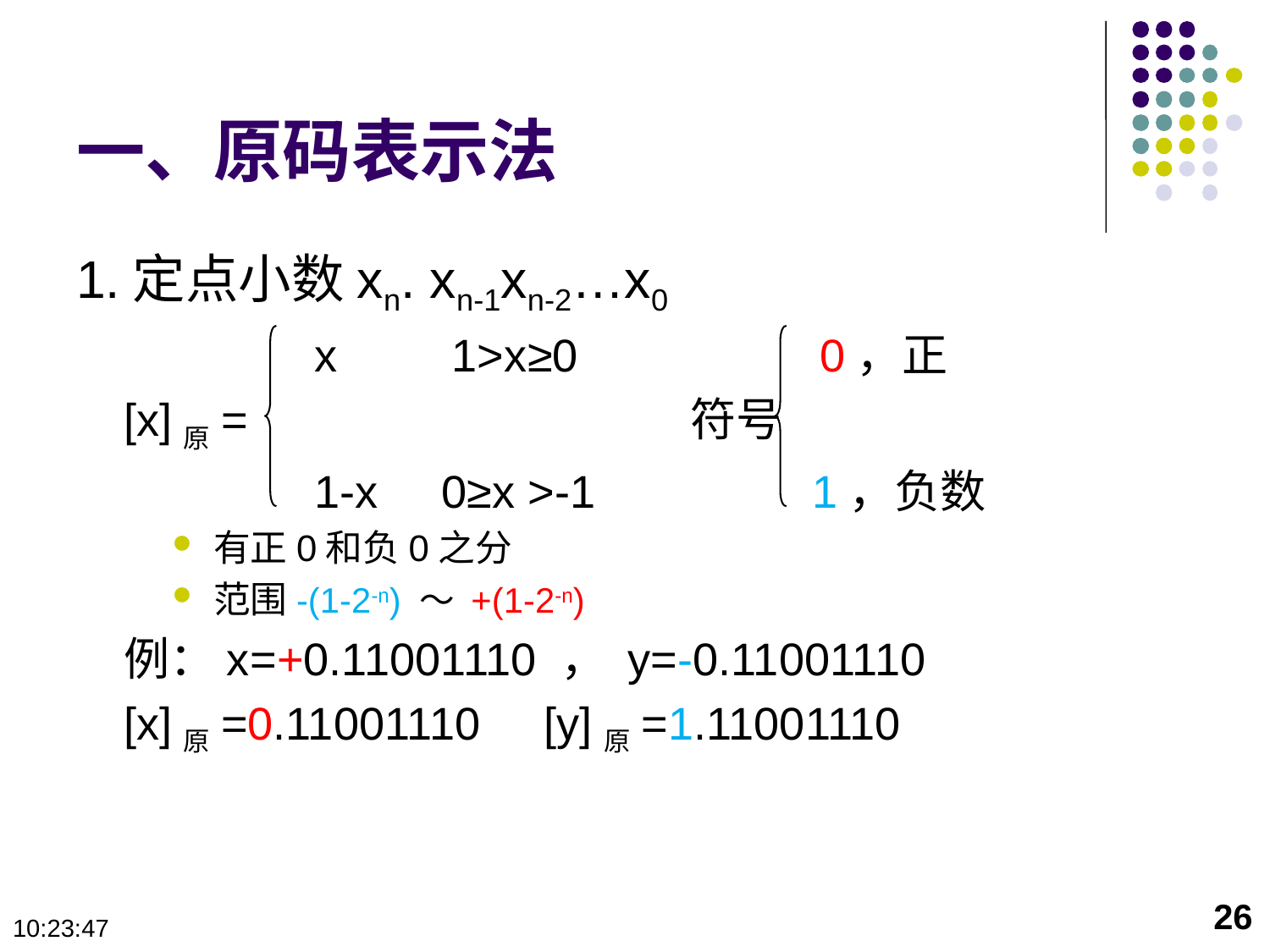

# 一、原码表示法
1.定点小数xn. xn-1xn-2…x0
               x         1>x≥0                   0，正
[x]原=                                  符号
               1-x     0≥x >-1                 1，负数
有正0和负0之分
范围-(1-2-n) ～ +(1-2-n)
例：x=+0.11001110 ， y=-0.11001110
[x]原=0.11001110     [y]原=1.11001110

26
10:23:47